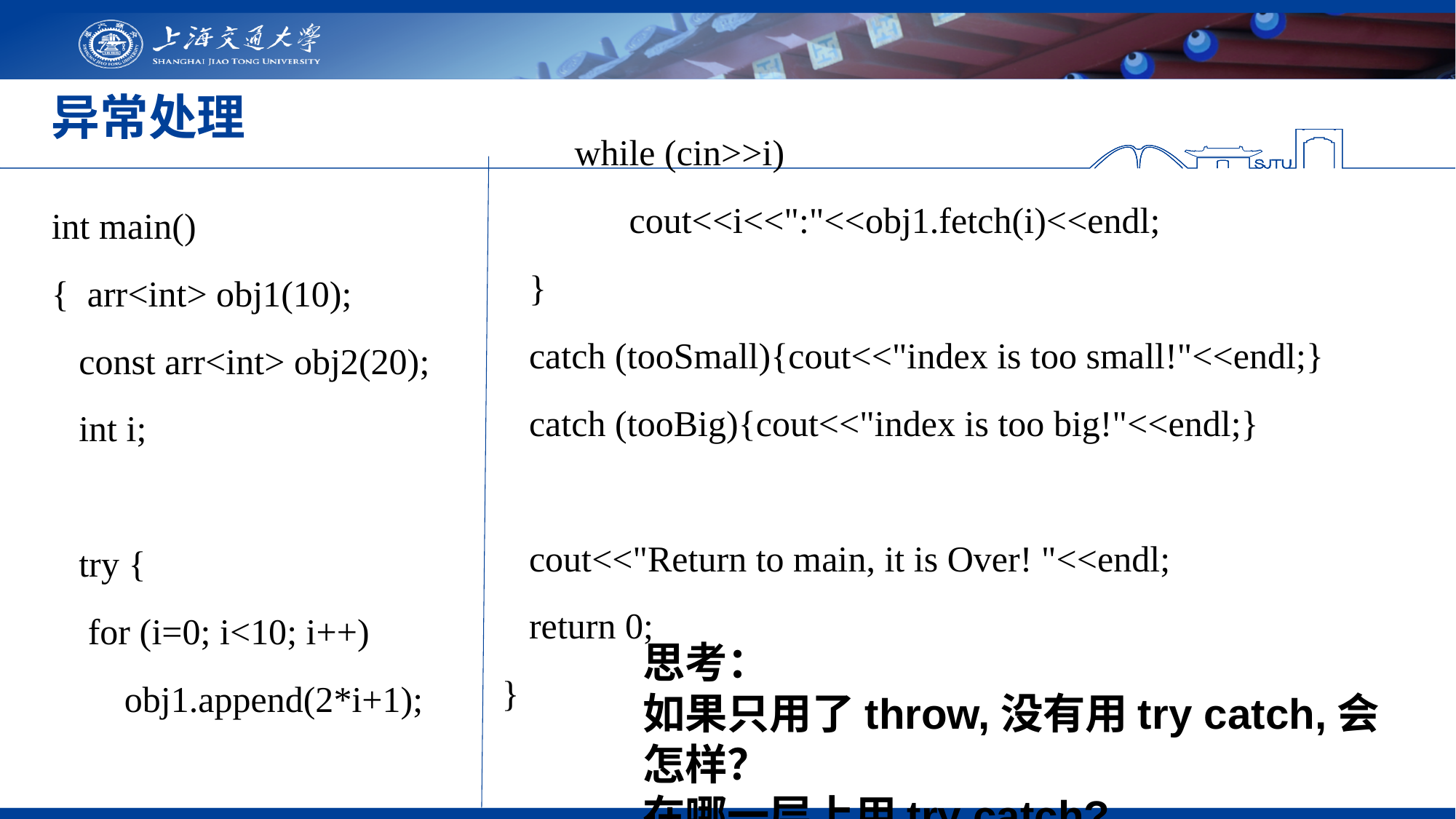

# 异常处理
        while (cin>>i)
              cout<<i<<":"<<obj1.fetch(i)<<endl;
   }
   catch (tooSmall){cout<<"index is too small!"<<endl;}
   catch (tooBig){cout<<"index is too big!"<<endl;}

   cout<<"Return to main, it is Over! "<<endl;
   return 0;
}
int main()
{  arr<int> obj1(10);
   const arr<int> obj2(20);
   int i;

   try {
    for (i=0; i<10; i++)
        obj1.append(2*i+1);

思考：
如果只用了throw,没有用try catch,会怎样？
在哪一层上用try catch?